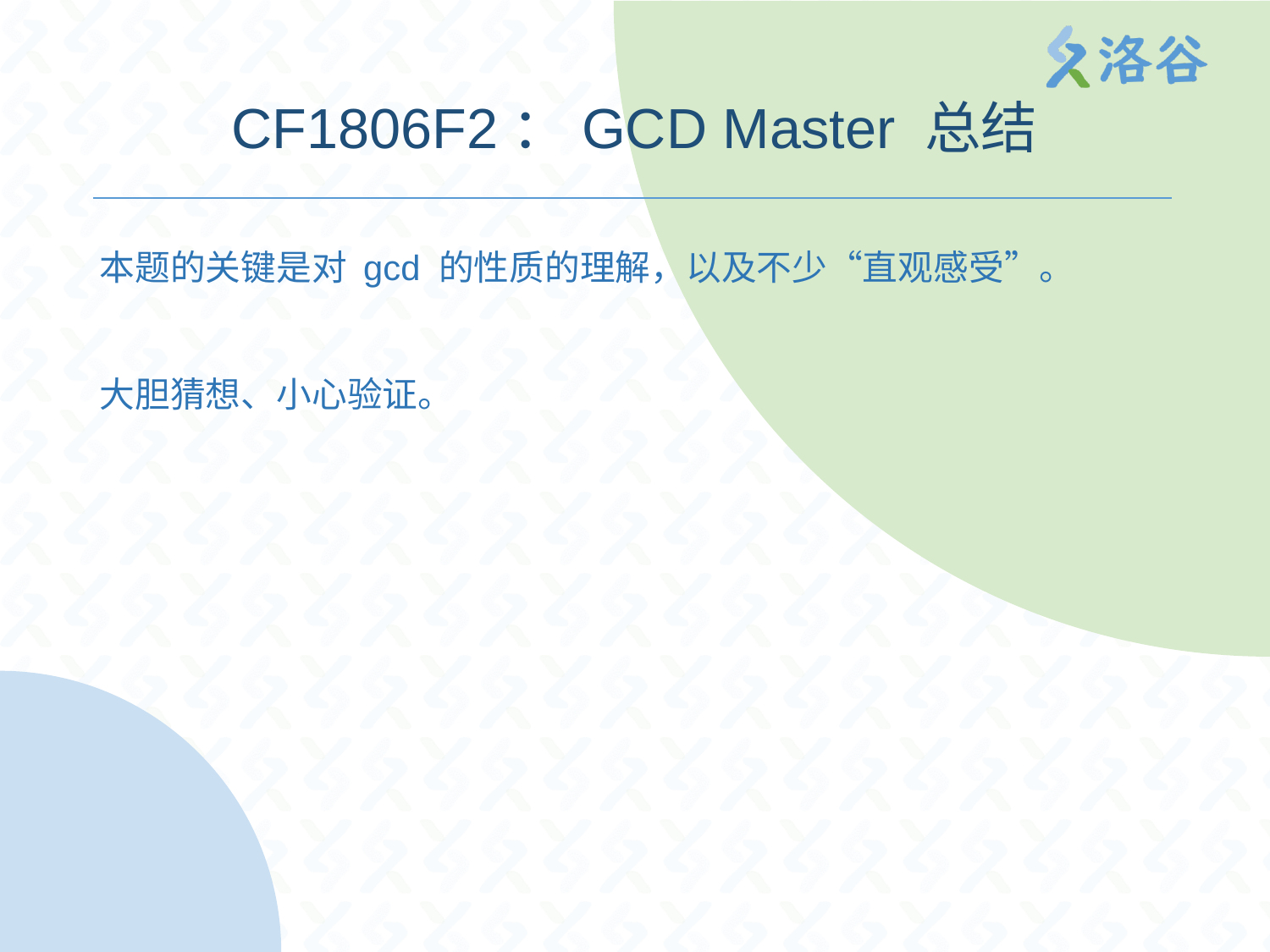

# CF1806F2：GCD Master 总结
本题的关键是对 gcd 的性质的理解，以及不少“直观感受”。

大胆猜想、小心验证。